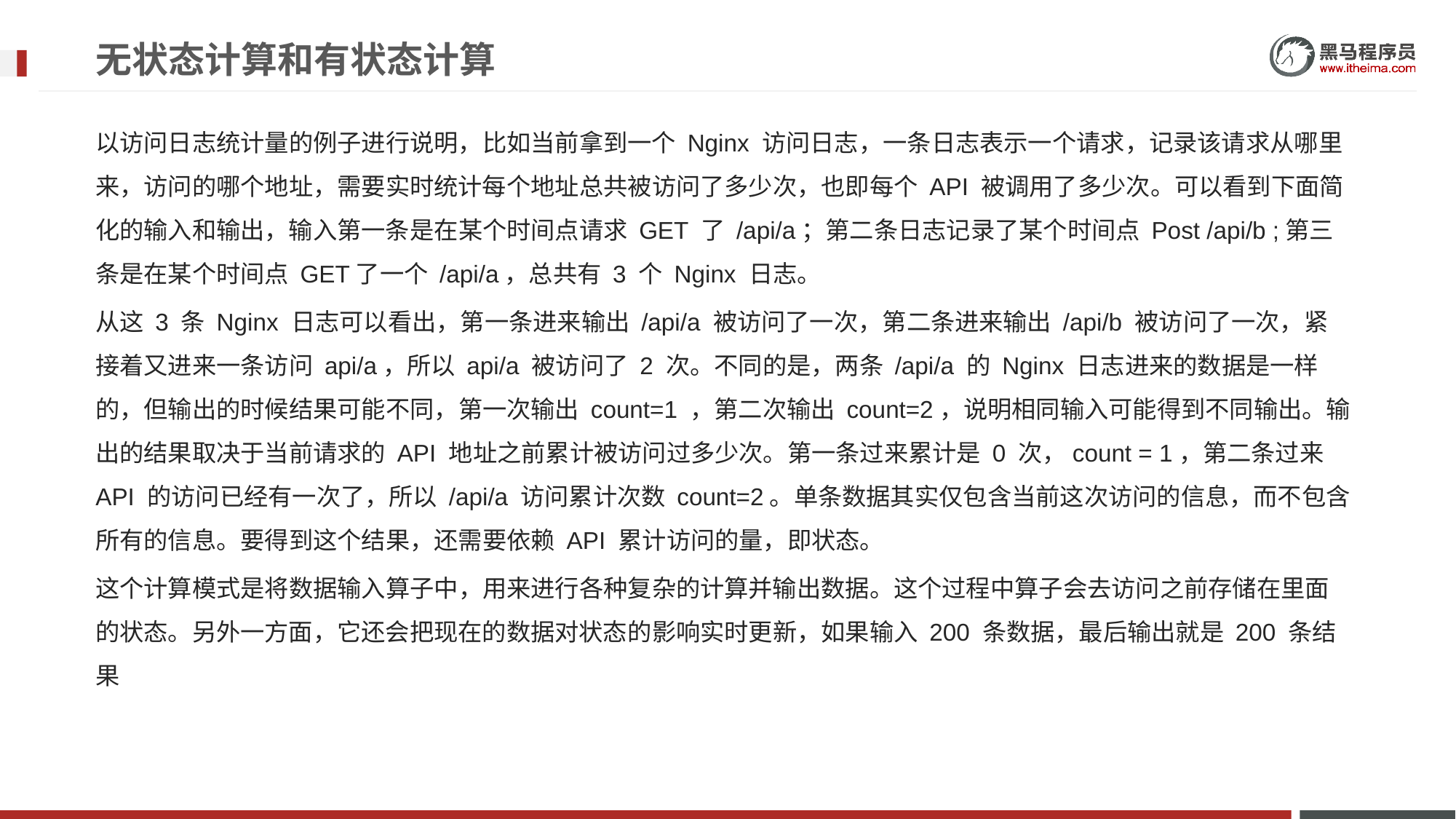

# 无状态计算和有状态计算
以访问日志统计量的例子进行说明，比如当前拿到一个 Nginx 访问日志，一条日志表示一个请求，记录该请求从哪里来，访问的哪个地址，需要实时统计每个地址总共被访问了多少次，也即每个 API 被调用了多少次。可以看到下面简化的输入和输出，输入第一条是在某个时间点请求 GET 了 /api/a；第二条日志记录了某个时间点 Post /api/b ;第三条是在某个时间点 GET了一个 /api/a，总共有 3 个 Nginx 日志。
从这 3 条 Nginx 日志可以看出，第一条进来输出 /api/a 被访问了一次，第二条进来输出 /api/b 被访问了一次，紧接着又进来一条访问 api/a，所以 api/a 被访问了 2 次。不同的是，两条 /api/a 的 Nginx 日志进来的数据是一样的，但输出的时候结果可能不同，第一次输出 count=1 ，第二次输出 count=2，说明相同输入可能得到不同输出。输出的结果取决于当前请求的 API 地址之前累计被访问过多少次。第一条过来累计是 0 次，count = 1，第二条过来 API 的访问已经有一次了，所以 /api/a 访问累计次数 count=2。单条数据其实仅包含当前这次访问的信息，而不包含所有的信息。要得到这个结果，还需要依赖 API 累计访问的量，即状态。
这个计算模式是将数据输入算子中，用来进行各种复杂的计算并输出数据。这个过程中算子会去访问之前存储在里面的状态。另外一方面，它还会把现在的数据对状态的影响实时更新，如果输入 200 条数据，最后输出就是 200 条结果